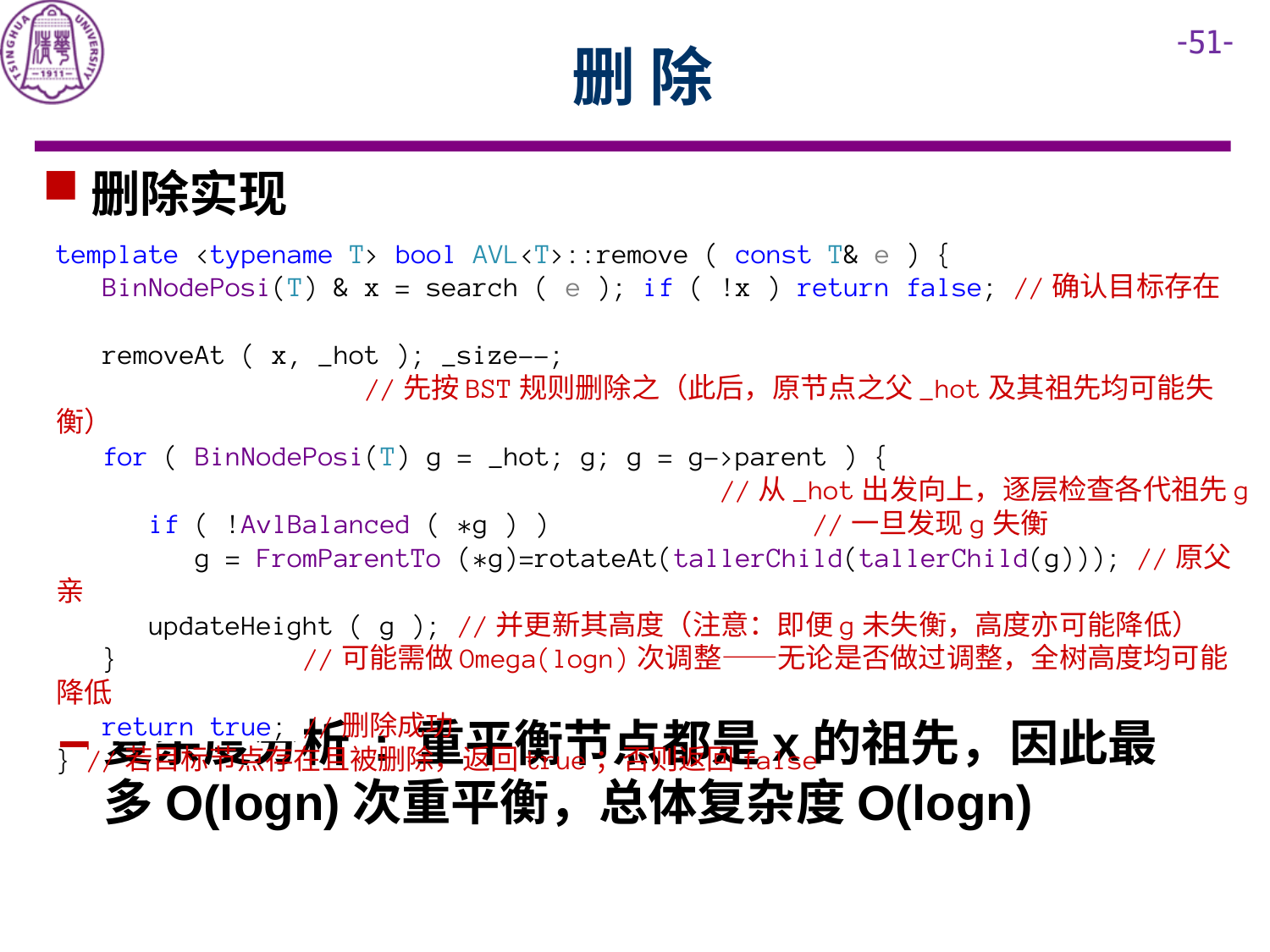

# 删 除
删除实现
template <typename T> bool AVL<T>::remove ( const T& e ) {
   BinNodePosi(T) & x = search ( e ); if ( !x ) return false; //确认目标存在
   removeAt ( x, _hot ); _size--;
                    //先按BST规则删除之（此后，原节点之父_hot及其祖先均可能失衡）
   for ( BinNodePosi(T) g = _hot; g; g = g->parent ) {
                                           //从_hot出发向上，逐层检查各代祖先g
      if ( !AvlBalanced ( *g ) )                 //一旦发现g失衡
         g = FromParentTo (*g)=rotateAt(tallerChild(tallerChild(g))); //原父亲
      updateHeight ( g ); //并更新其高度（注意：即便g未失衡，高度亦可能降低）
   }            //可能需做Omega(logn)次调整——无论是否做过调整，全树高度均可能降低
   return true; //删除成功
} //若目标节点存在且被删除，返回true；否则返回false
复杂度分析 : 重平衡节点都是x的祖先，因此最多O(logn)次重平衡，总体复杂度O(logn)